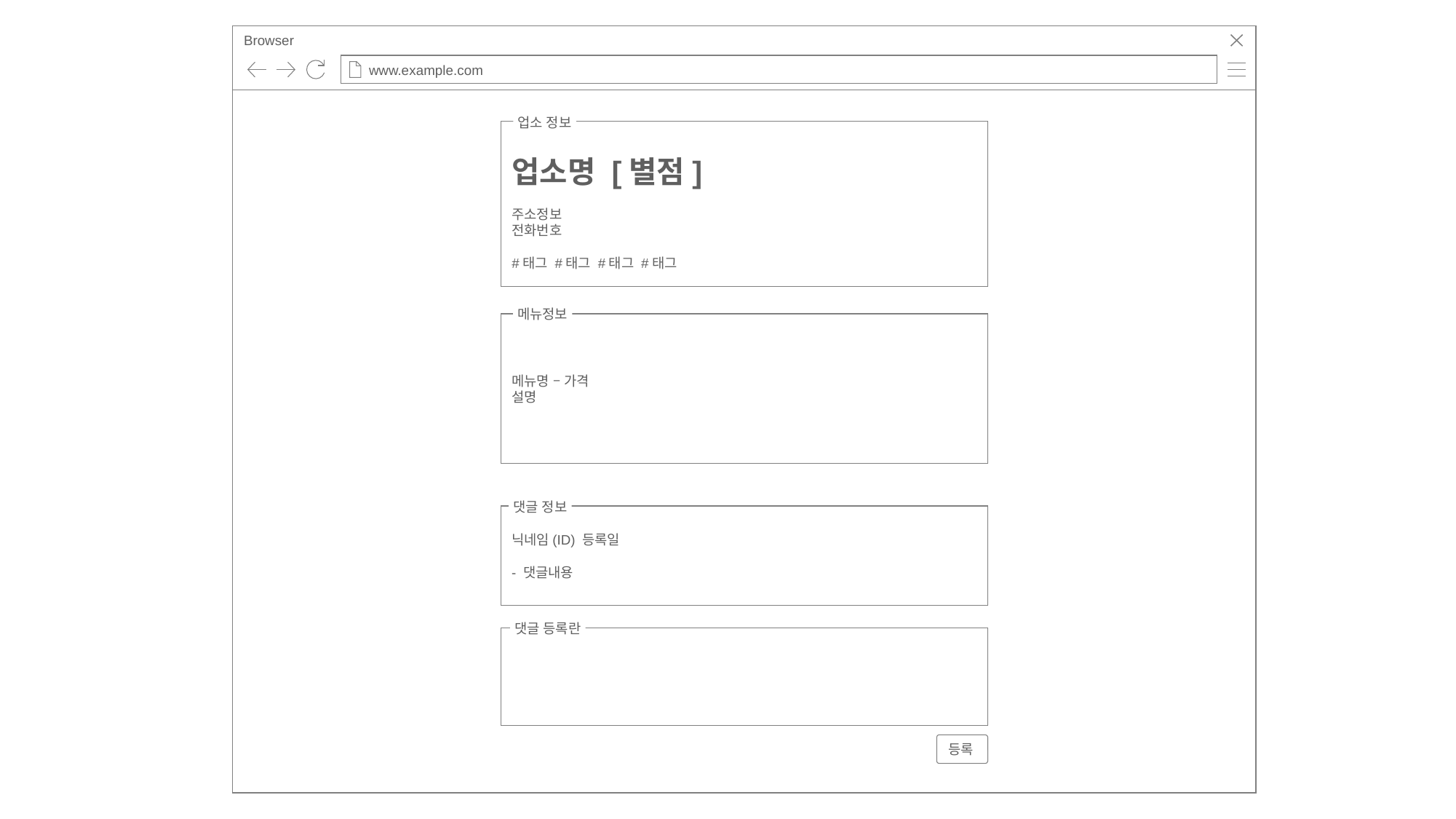

Browser

www.example.com

업소 정보

업소명 [별점]

주소정보
전화번호

#태그 #태그 #태그 #태그
메뉴정보
메뉴명 – 가격
설명
댓글 정보
닉네임(ID) 등록일

- 댓글내용
댓글 등록란

등록